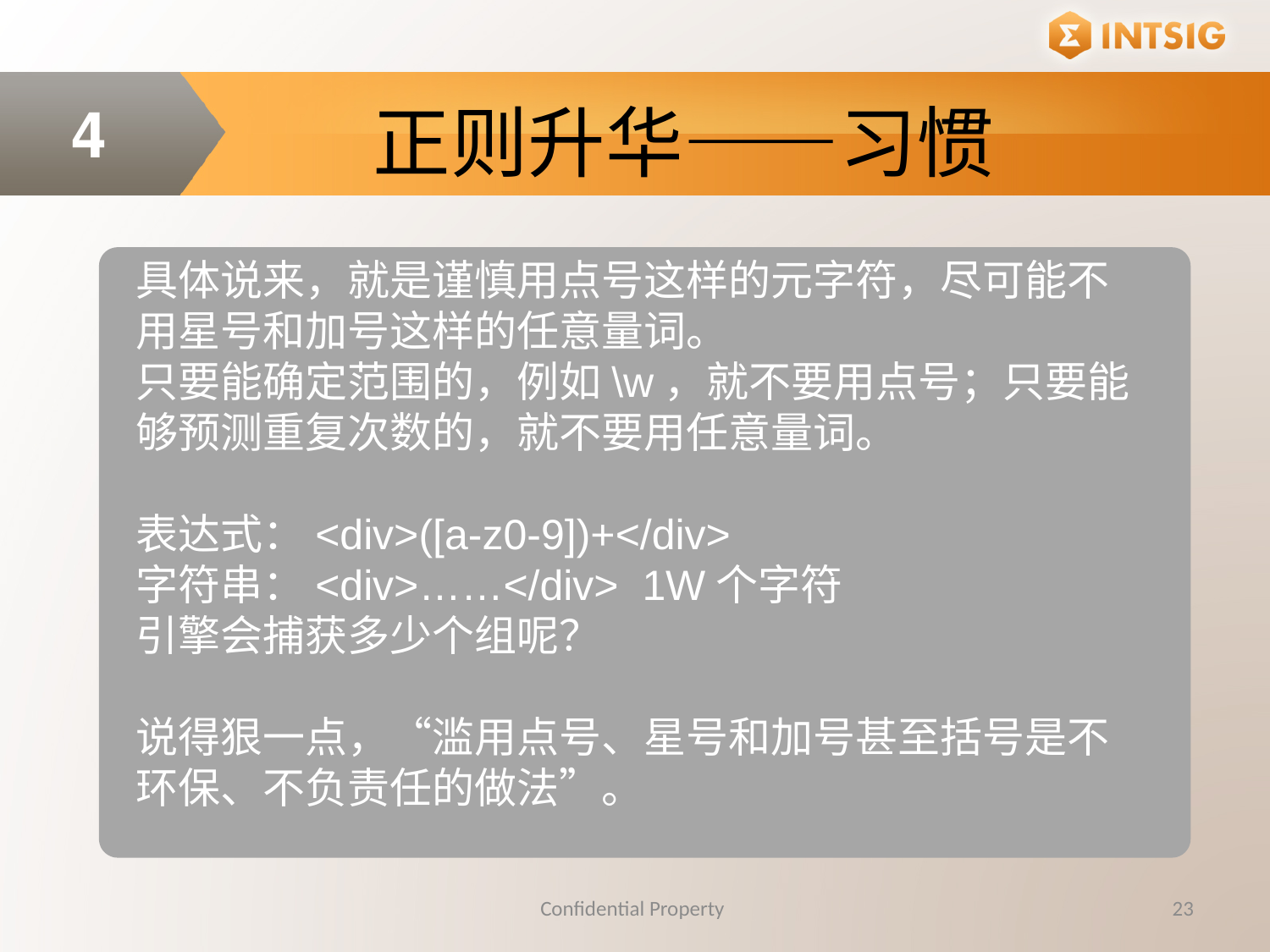

正则升华——习惯
4

具体说来，就是谨慎用点号这样的元字符，尽可能不用星号和加号这样的任意量词。
只要能确定范围的，例如\w，就不要用点号；只要能够预测重复次数的，就不要用任意量词。

表达式：<div>([a-z0-9])+</div>
字符串：<div>……</div>  1W个字符
引擎会捕获多少个组呢？

说得狠一点，“滥用点号、星号和加号甚至括号是不环保、不负责任的做法”。
Confidential Property
23